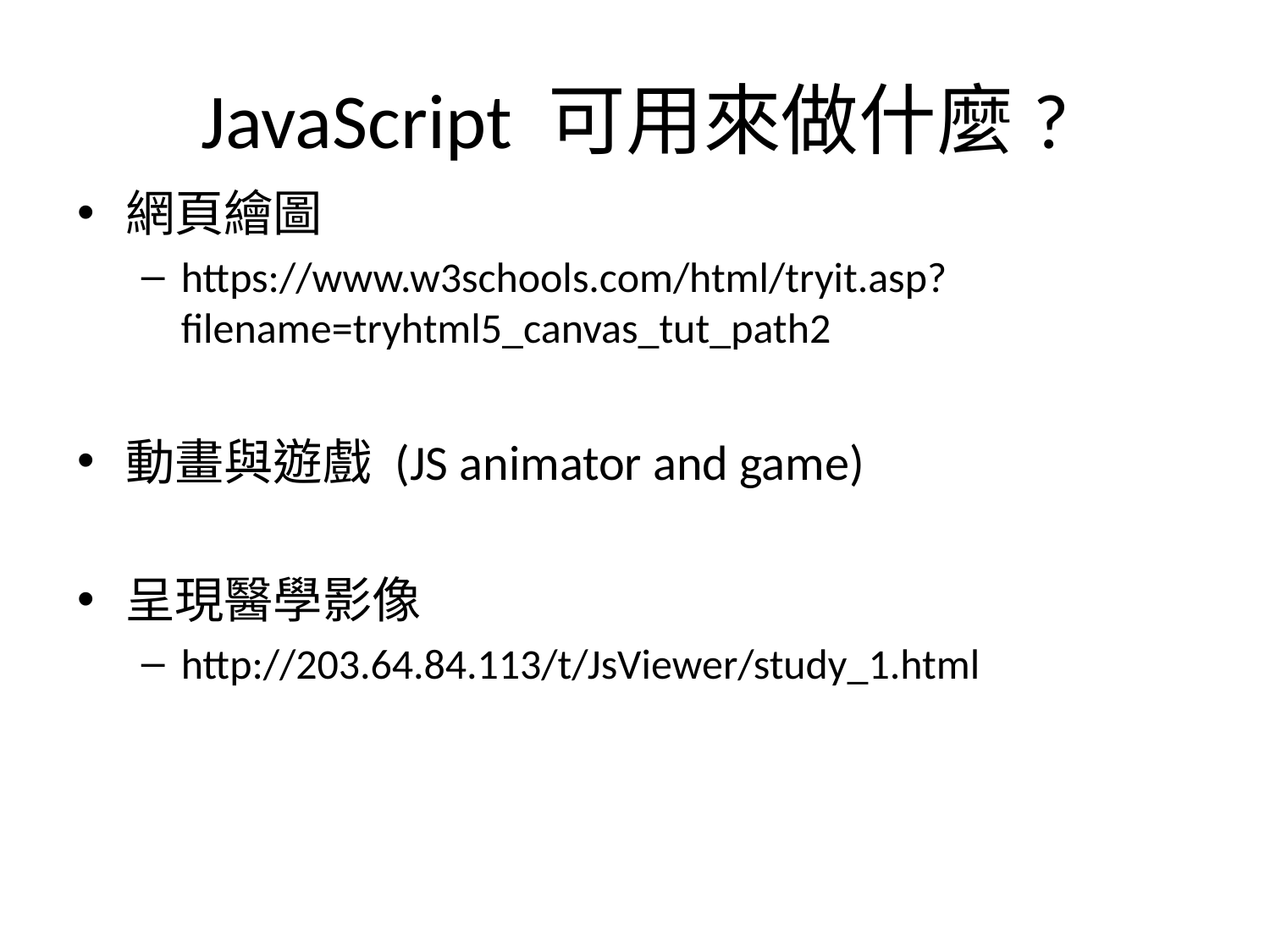

# JavaScript 可用來做什麼?
網頁繪圖
https://www.w3schools.com/html/tryit.asp?filename=tryhtml5_canvas_tut_path2

動畫與遊戲 (JS animator and game)

呈現醫學影像
http://203.64.84.113/t/JsViewer/study_1.html